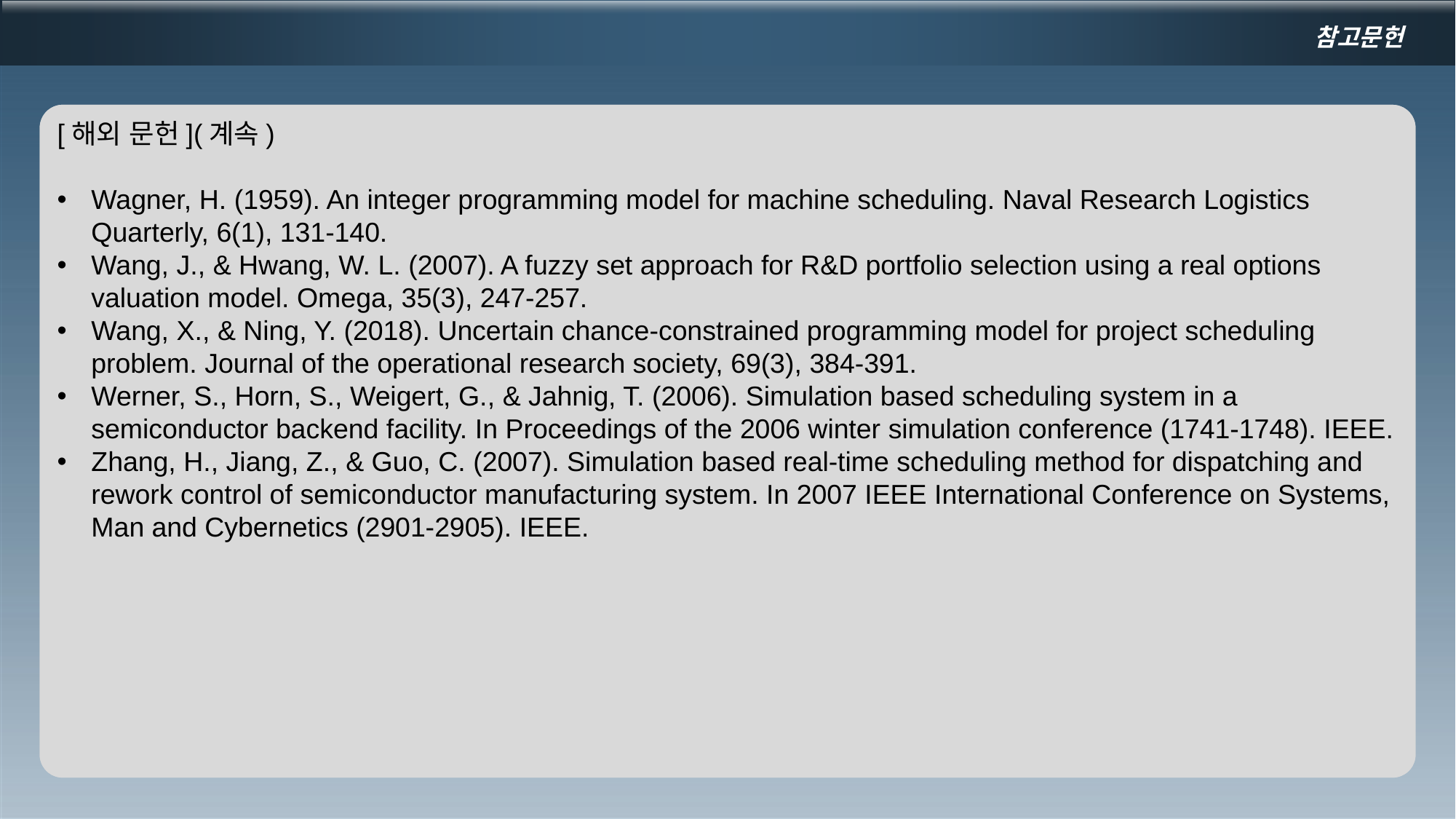

참고문헌
[해외 문헌](계속)

Wagner, H. (1959). An integer programming model for machine scheduling. Naval Research Logistics Quarterly, 6(1), 131-140.
Wang, J., & Hwang, W. L. (2007). A fuzzy set approach for R&D portfolio selection using a real options valuation model. Omega, 35(3), 247-257.
Wang, X., & Ning, Y. (2018). Uncertain chance-constrained programming model for project scheduling problem. Journal of the operational research society, 69(3), 384-391.
Werner, S., Horn, S., Weigert, G., & Jahnig, T. (2006). Simulation based scheduling system in a semiconductor backend facility. In Proceedings of the 2006 winter simulation conference (1741-1748). IEEE.
Zhang, H., Jiang, Z., & Guo, C. (2007). Simulation based real-time scheduling method for dispatching and rework control of semiconductor manufacturing system. In 2007 IEEE International Conference on Systems, Man and Cybernetics (2901-2905). IEEE.